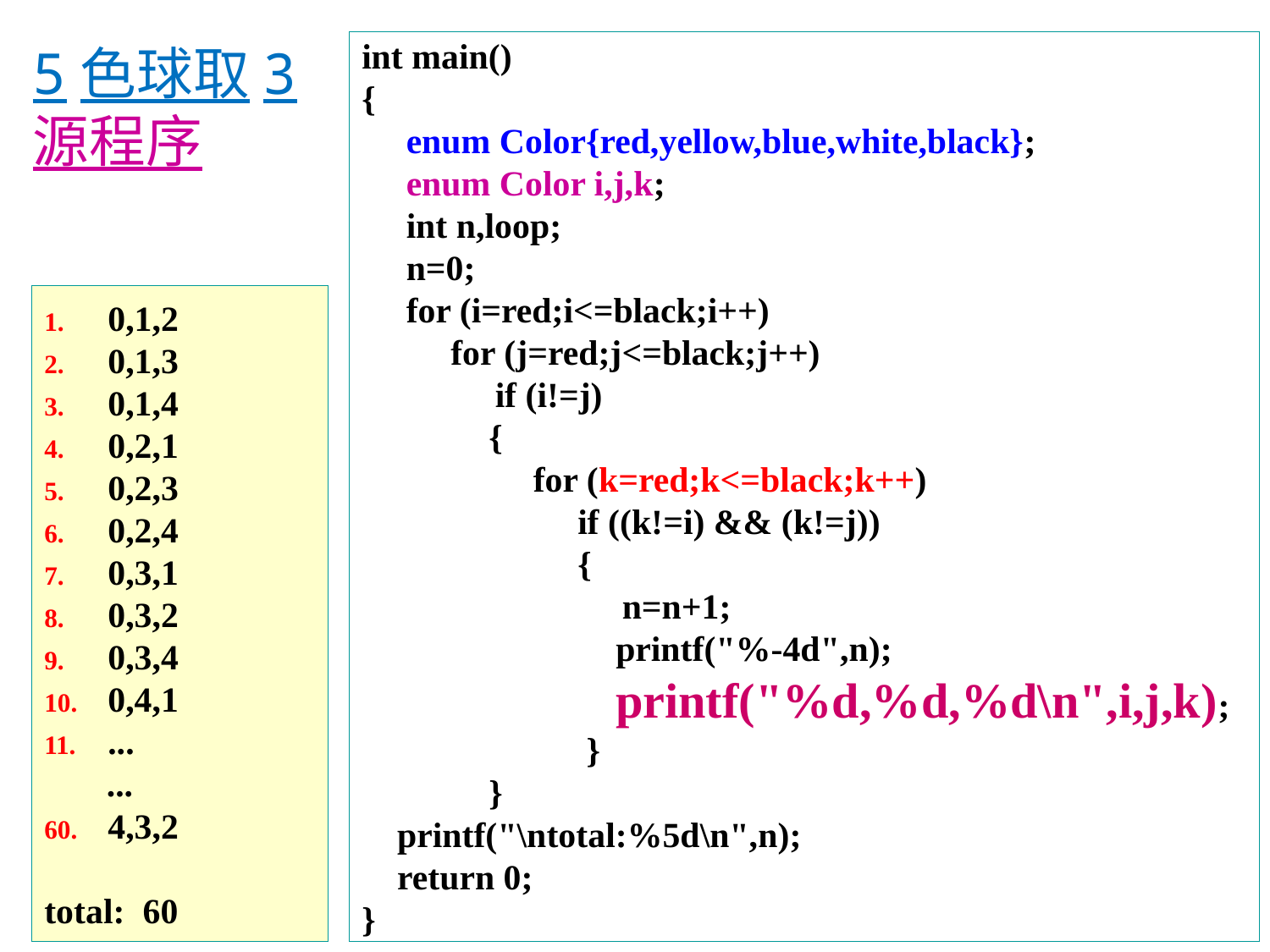

int main()
{
     enum Color{red,yellow,blue,white,black};
     enum Color i,j,k;
     int n,loop;
     n=0;
     for (i=red;i<=black;i++)
          for (j=red;j<=black;j++)
               if (i!=j)
	{
	     for (k=red;k<=black;k++)
	          if ((k!=i) && (k!=j))
	          {
	               n=n+1;
		printf("%-4d",n);
		printf("%d,%d,%d\n",i,j,k);
	           }
	}
    printf("\ntotal:%5d\n",n);
    return 0;
}
5色球取3
源程序
0,1,2
0,1,3
0,1,4
0,2,1
0,2,3
0,2,4
0,3,1
0,3,2
0,3,4
0,4,1
...
       ...
4,3,2

total:  60
2023/12/12
王化雨 whuayu000@163.com 13306442222
28/36